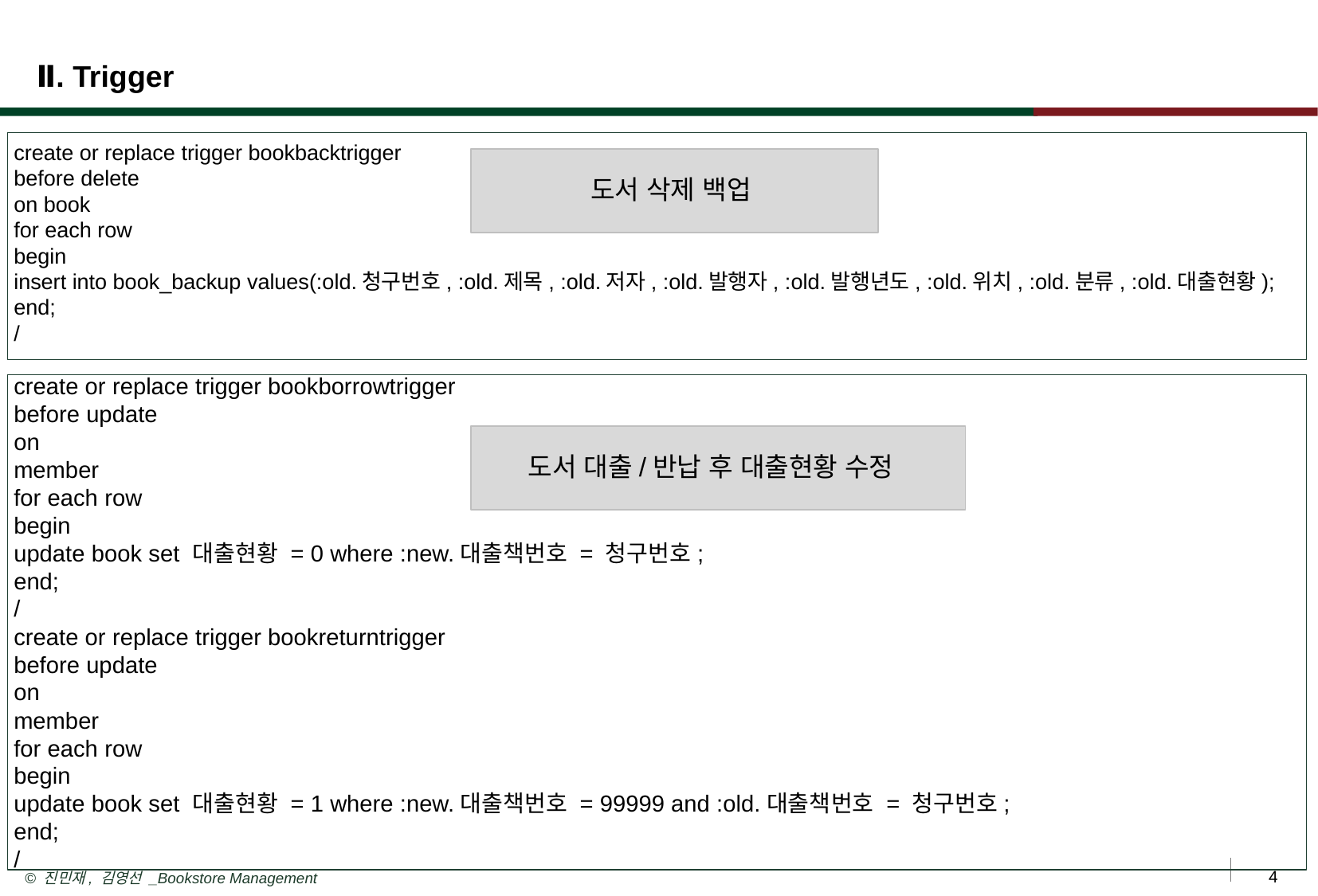

# Ⅱ. Trigger

도서 삭제 백업

도서 대출/반납 후 대출현황 수정
create or replace trigger bookbacktrigger
before delete
on book
for each row
begin
insert into book_backup values(:old.청구번호, :old.제목, :old.저자, :old.발행자, :old.발행년도, :old.위치, :old.분류, :old.대출현황);
end;
/

create or replace trigger bookborrowtrigger
before update
on
member
for each row
begin
update book set 대출현황 = 0 where :new.대출책번호 = 청구번호;
end;
/
create or replace trigger bookreturntrigger
before update
on
member
for each row
begin
update book set 대출현황 = 1 where :new.대출책번호 = 99999 and :old.대출책번호 = 청구번호;
end;
/
4